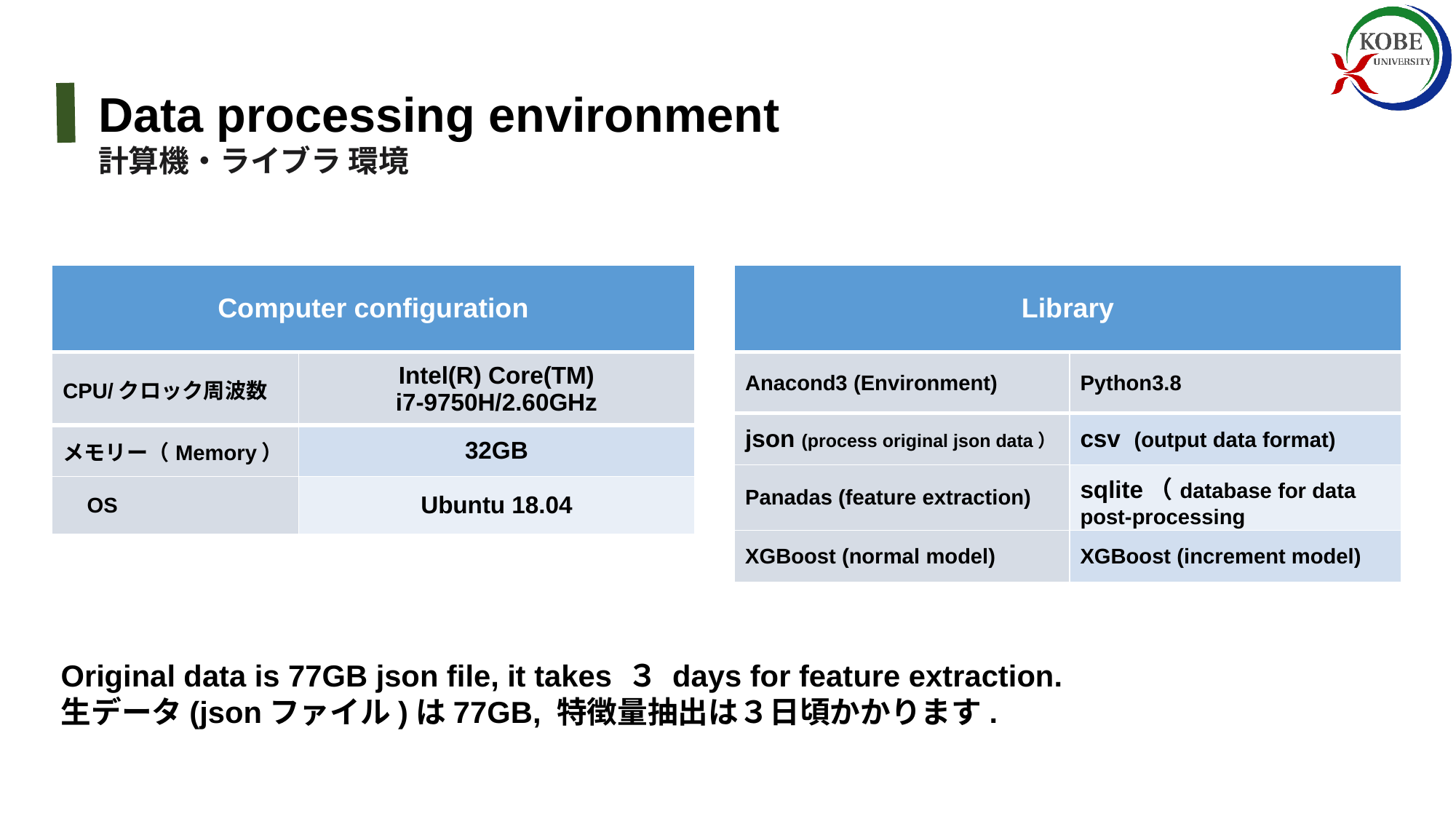

Data processing environment
計算機・ライブラ 環境
| Library |
| --- |
| Computer configuration |
| --- |
| CPU/クロック周波数 | Intel(R) Core(TM) i7-9750H/2.60GHz |
| --- | --- |
| メモリー（Memory） | 32GB |
| OS | Ubuntu 18.04 |
| Anacond3 (Environment) | Python3.8 |
| --- | --- |
| json (process original json data） | csv (output data format) |
| Panadas (feature extraction) | sqlite（database for data post-processing |
| XGBoost (normal model) | XGBoost (increment model) |
Original data is 77GB json file, it takes ３ days for feature extraction.
生データ(jsonファイル)は77GB, 特徴量抽出は３日頃かかります.